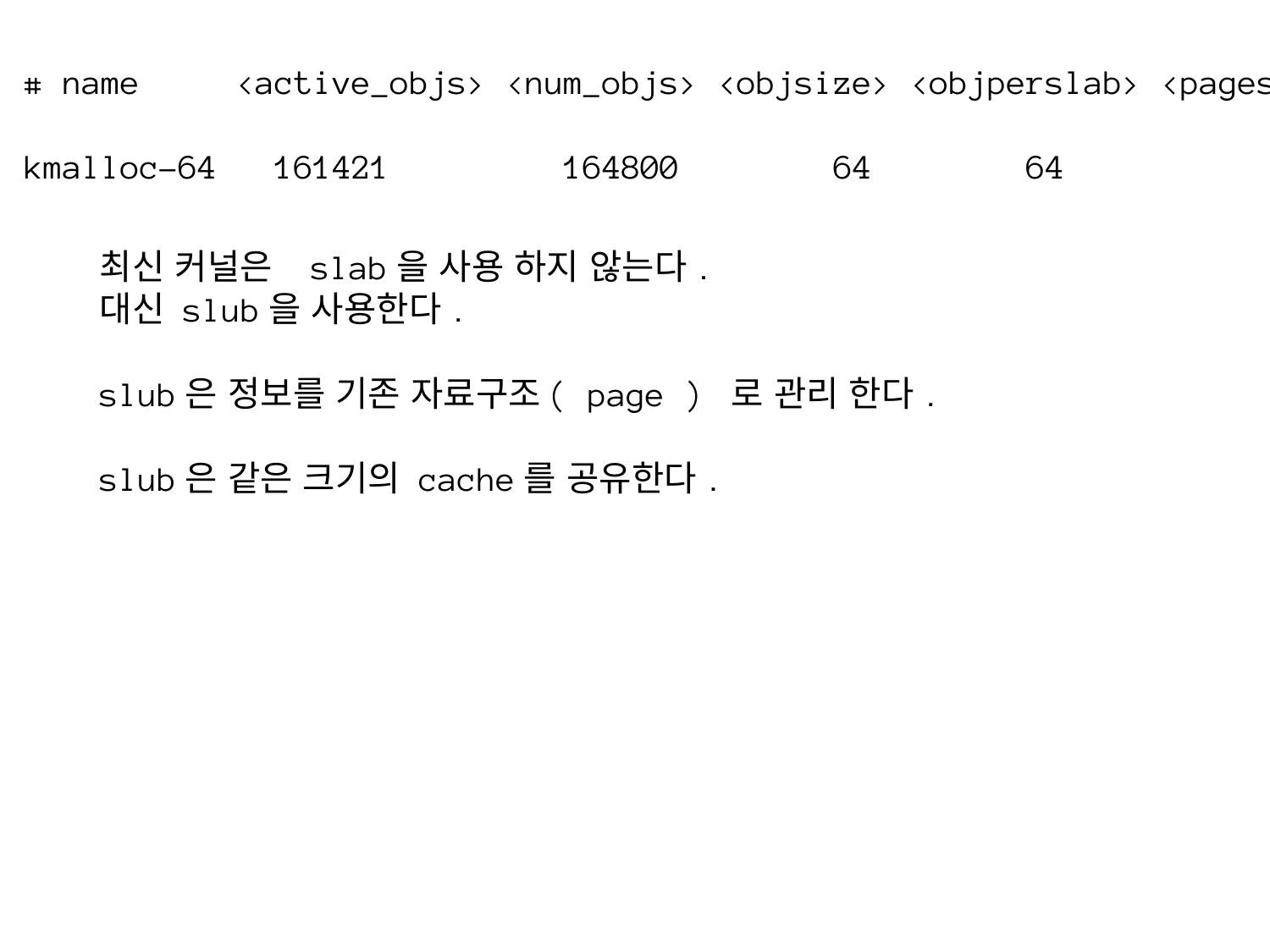

# name     <active_objs> <num_objs> <objsize> <objperslab> <pagesperslab>

kmalloc-64   161421         164800        64        64           1
최신 커널은   slab을 사용 하지 않는다.
대신 slub을 사용한다.

slub은 정보를 기존 자료구조( page ) 로 관리 한다.

slub은 같은 크기의 cache를 공유한다.